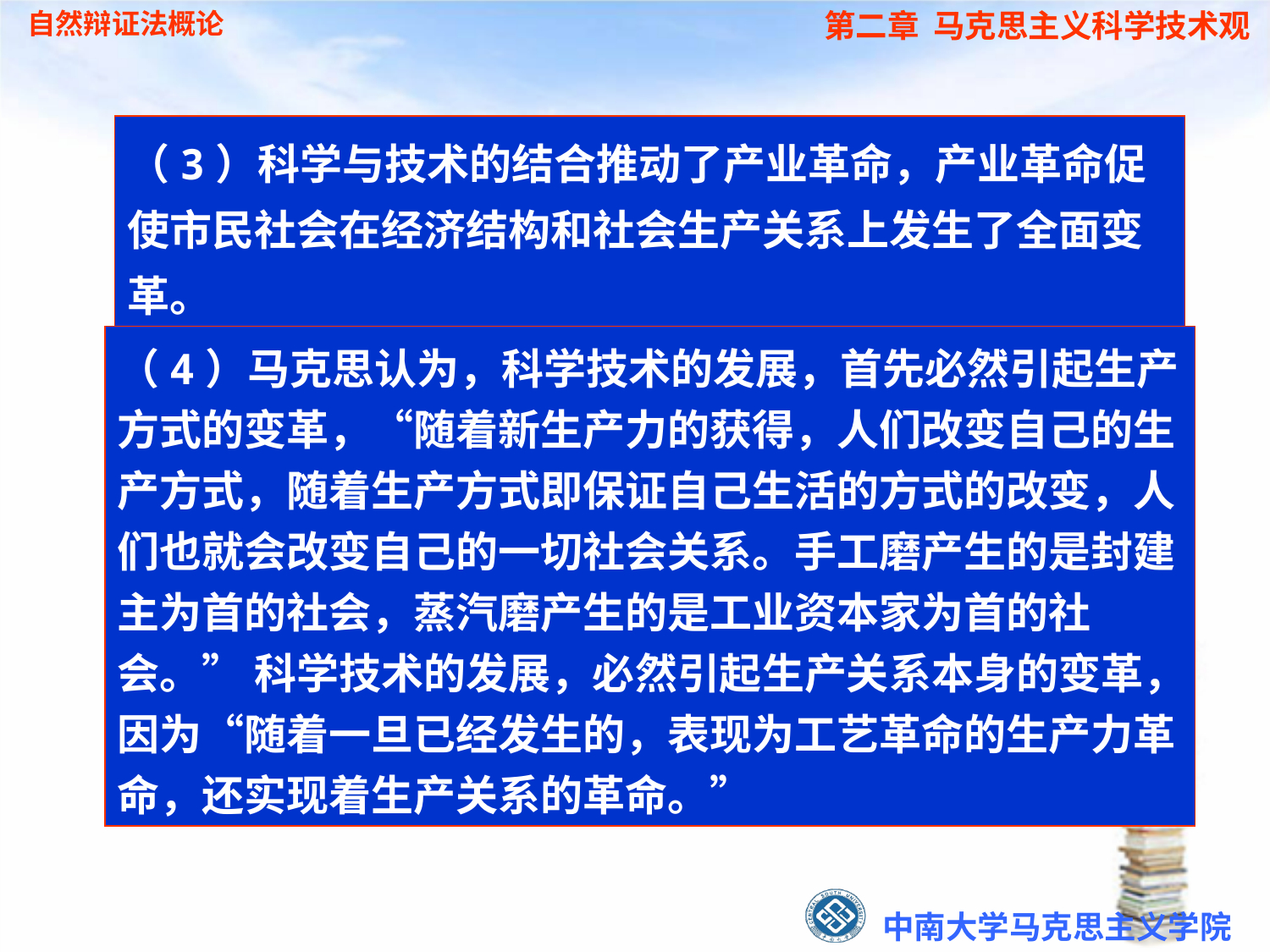

（3）科学与技术的结合推动了产业革命，产业革命促使市民社会在经济结构和社会生产关系上发生了全面变革。
（4）马克思认为，科学技术的发展，首先必然引起生产方式的变革，“随着新生产力的获得，人们改变自己的生产方式，随着生产方式即保证自己生活的方式的改变，人们也就会改变自己的一切社会关系。手工磨产生的是封建主为首的社会，蒸汽磨产生的是工业资本家为首的社会。” 科学技术的发展，必然引起生产关系本身的变革，因为“随着一旦已经发生的，表现为工艺革命的生产力革命，还实现着生产关系的革命。”